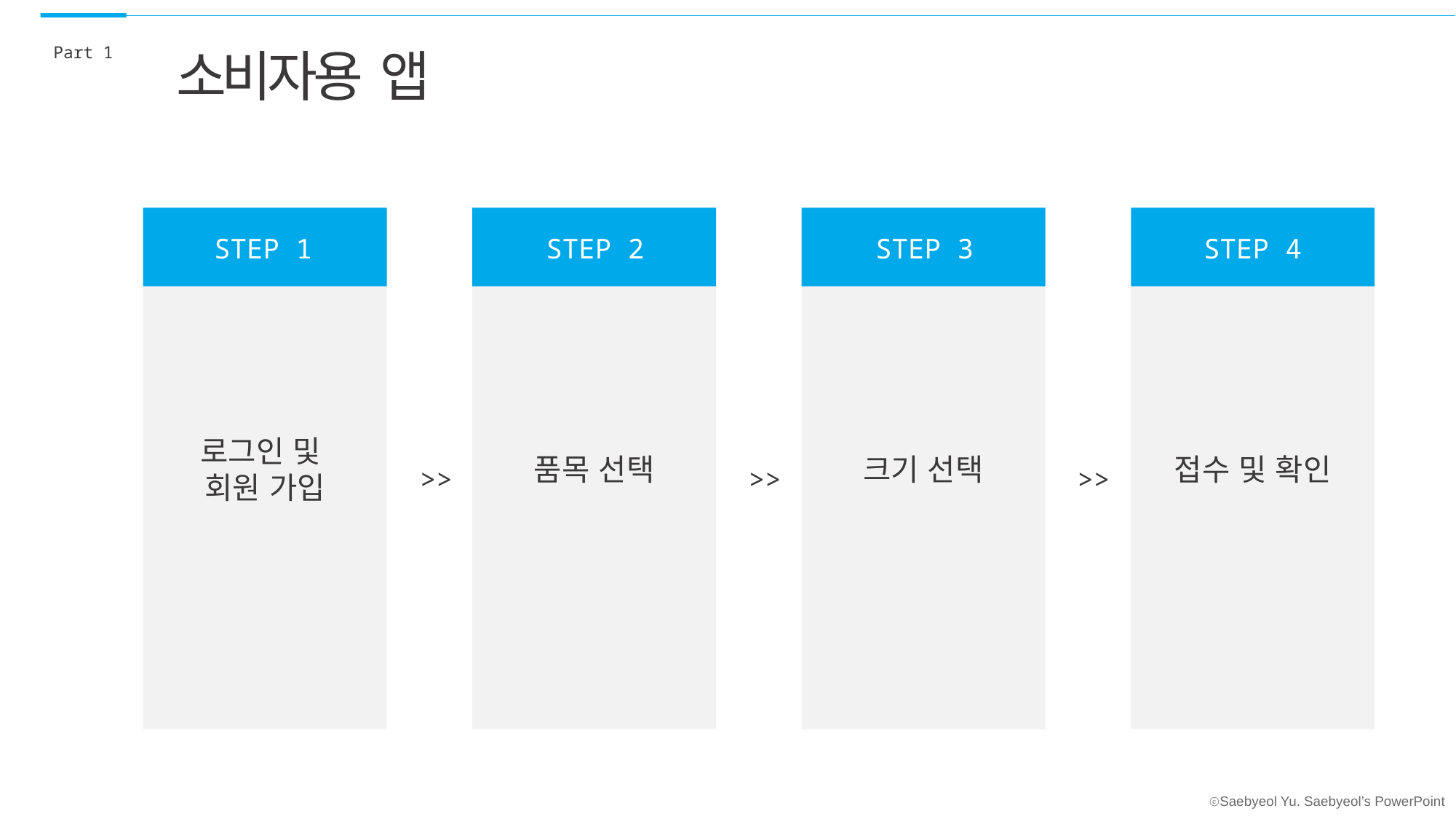

Part 1
소비자용  앱
로그인 및
회원 가입

품목 선택

크기 선택

접수 및 확인
STEP 1
STEP 2
STEP 3
STEP 4
>>
>>
>>